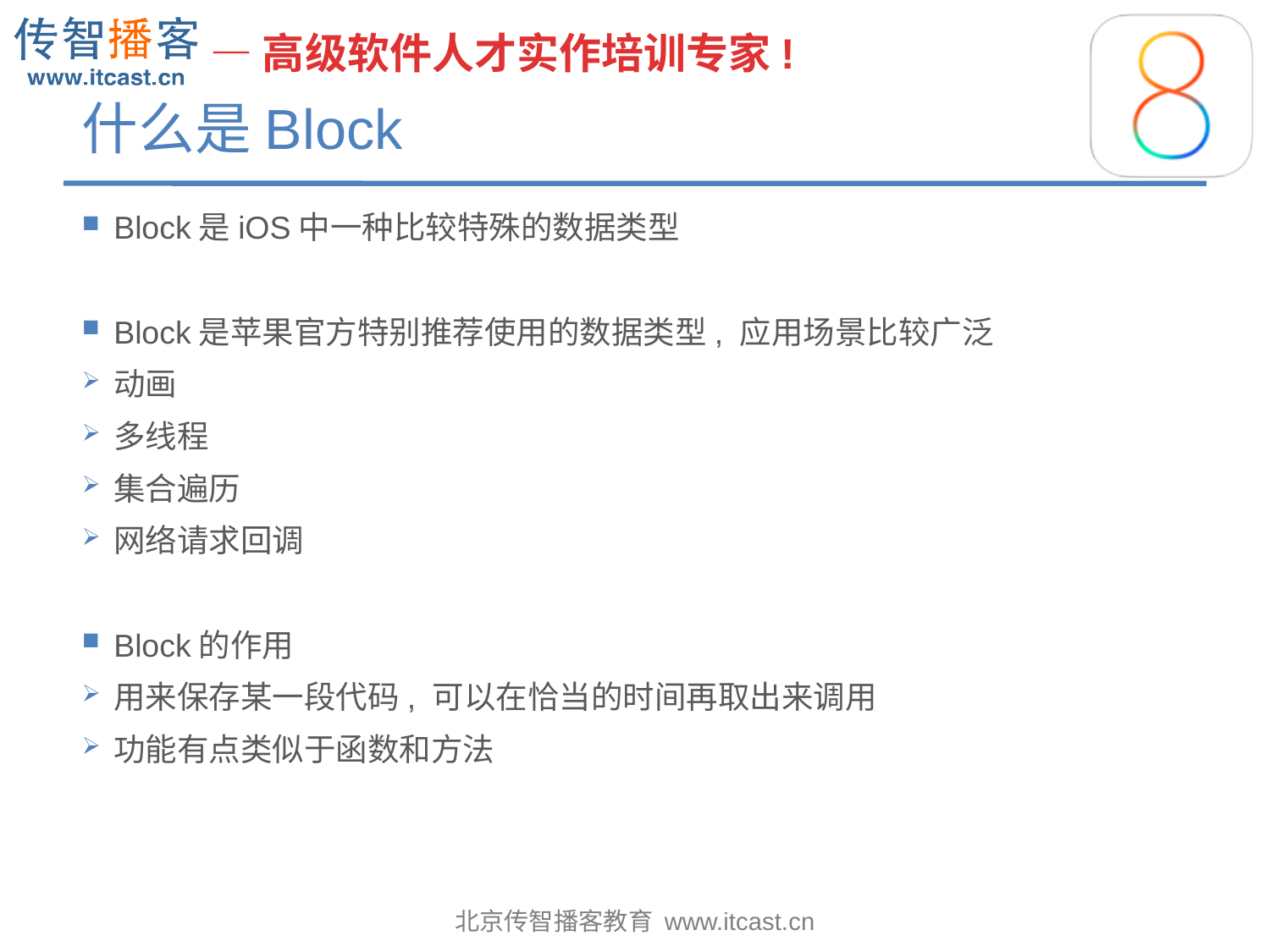

# 什么是Block
Block是iOS中一种比较特殊的数据类型

Block是苹果官方特别推荐使用的数据类型, 应用场景比较广泛
动画
多线程
集合遍历
网络请求回调

Block的作用
用来保存某一段代码, 可以在恰当的时间再取出来调用
功能有点类似于函数和方法